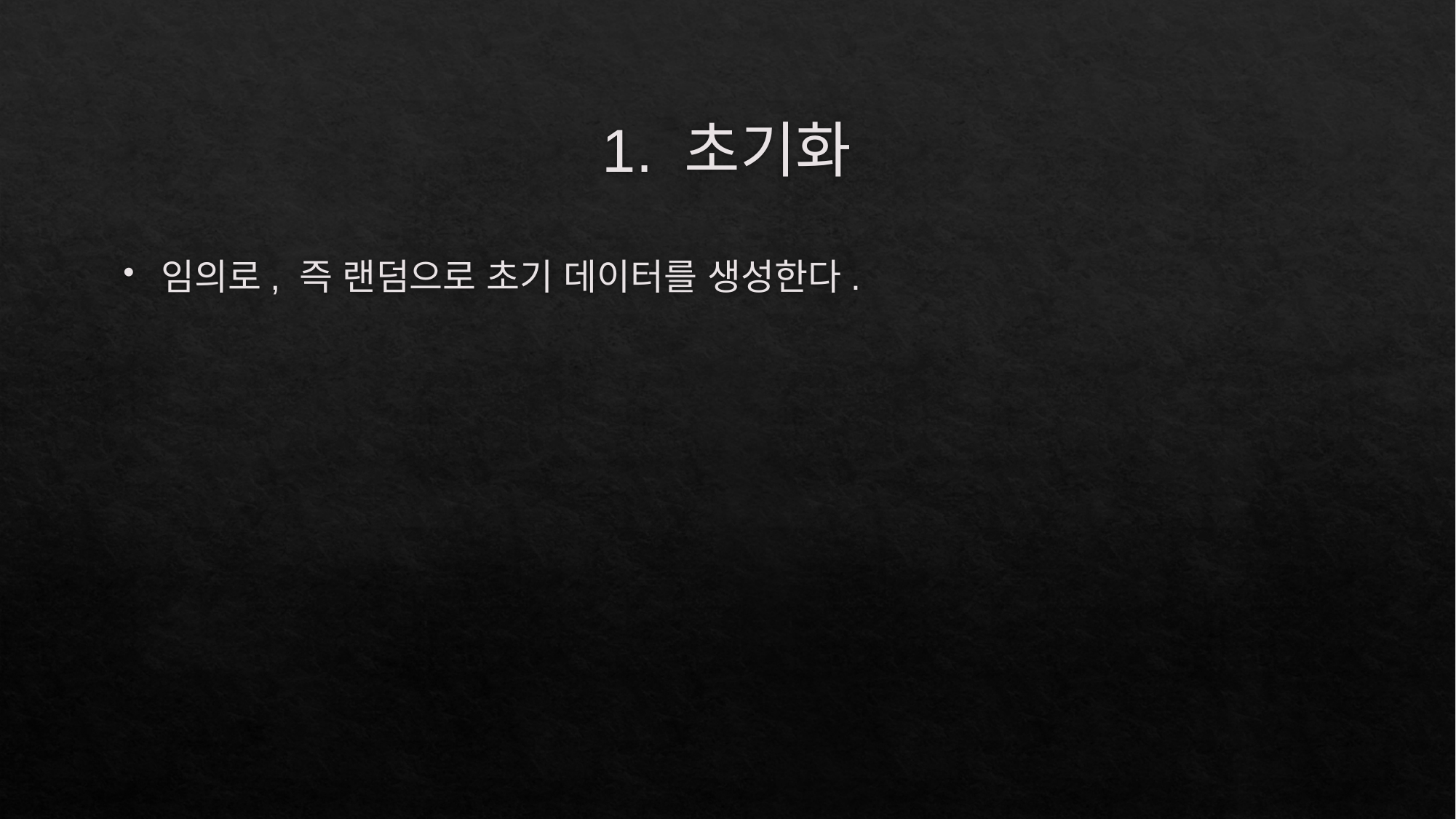

# 1. 초기화
임의로, 즉 랜덤으로 초기 데이터를 생성한다.